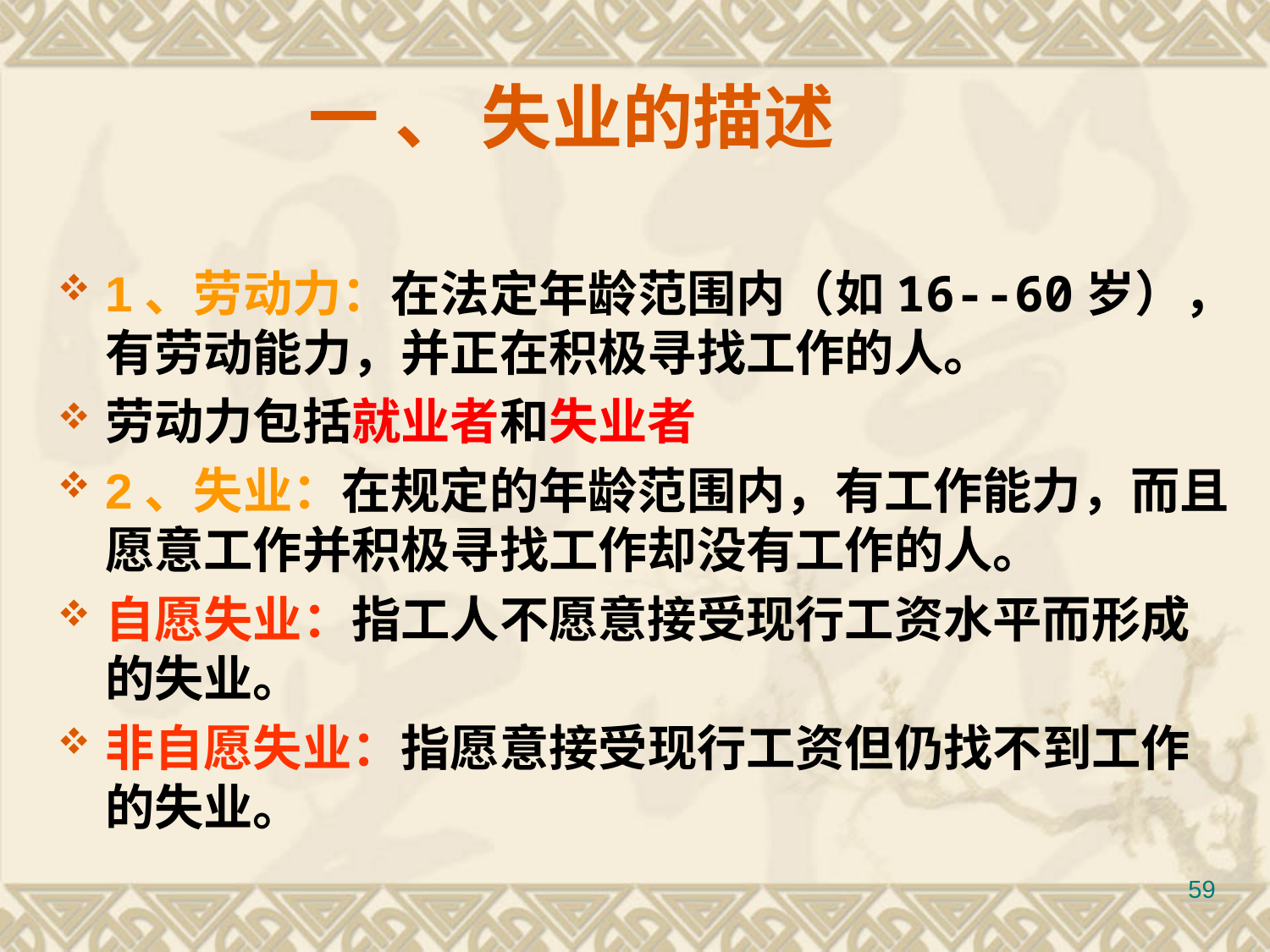

# 一 、 失业的描述
1、劳动力：在法定年龄范围内（如16--60岁），有劳动能力，并正在积极寻找工作的人。
劳动力包括就业者和失业者
2、失业：在规定的年龄范围内，有工作能力，而且愿意工作并积极寻找工作却没有工作的人。
自愿失业：指工人不愿意接受现行工资水平而形成的失业。
非自愿失业：指愿意接受现行工资但仍找不到工作的失业。

59